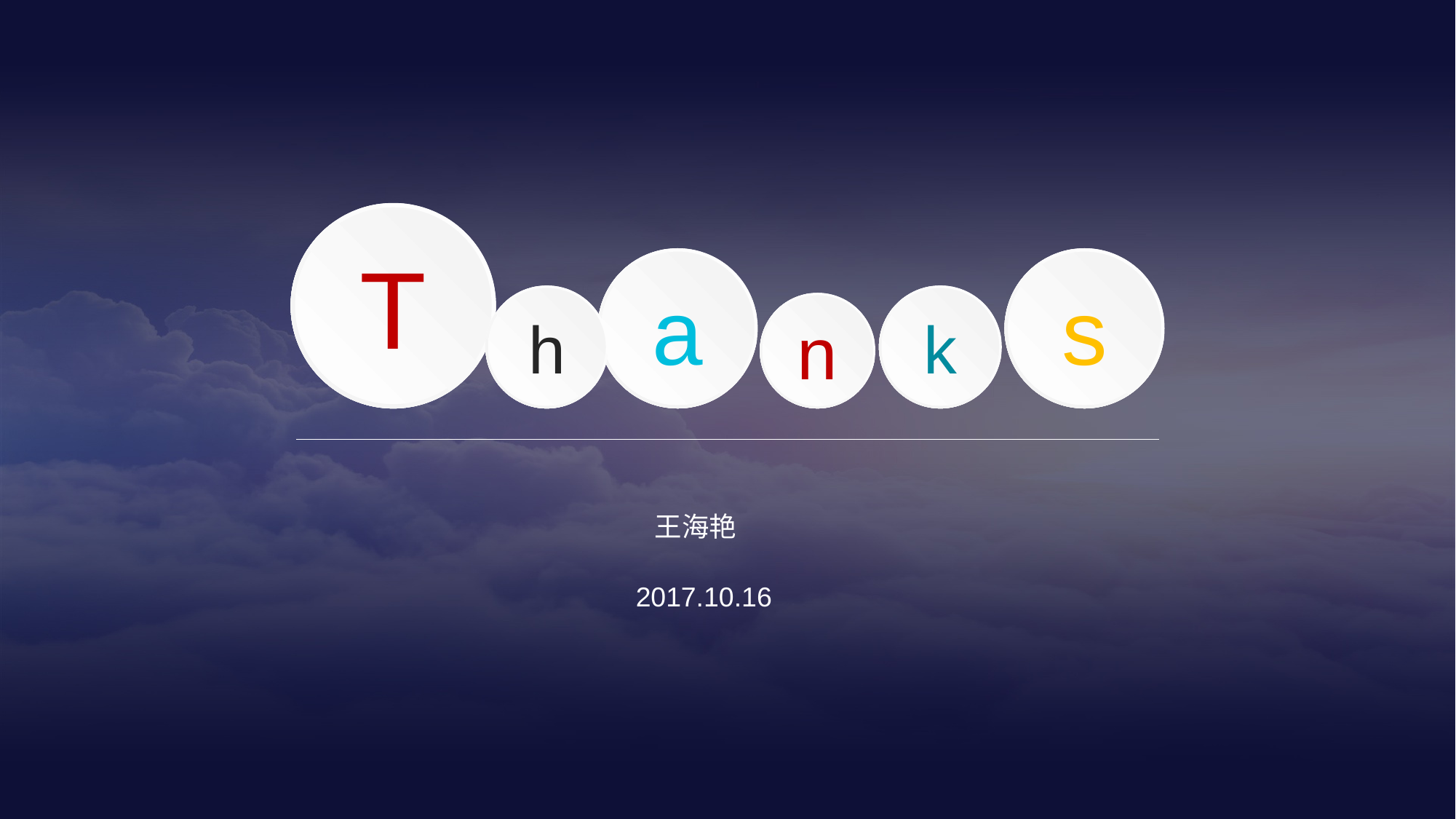

T

a

s

h

k

n
王海艳
2017.10.16